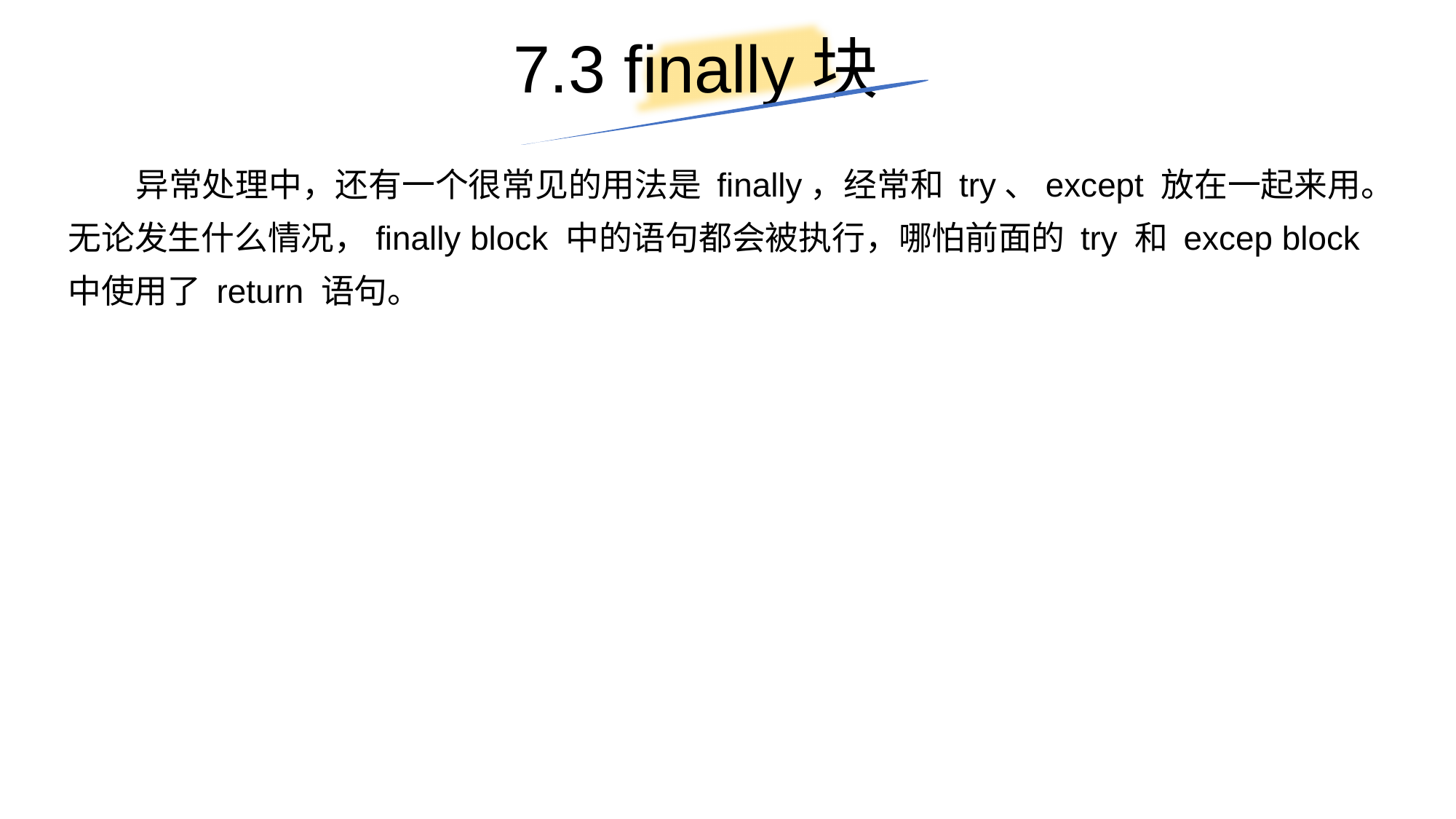

# 7.3 finally块

        异常处理中，还有一个很常见的用法是 finally，经常和 try、except 放在一起来用。无论发生什么情况，finally block 中的语句都会被执行，哪怕前面的 try 和 excep block 中使用了 return 语句。